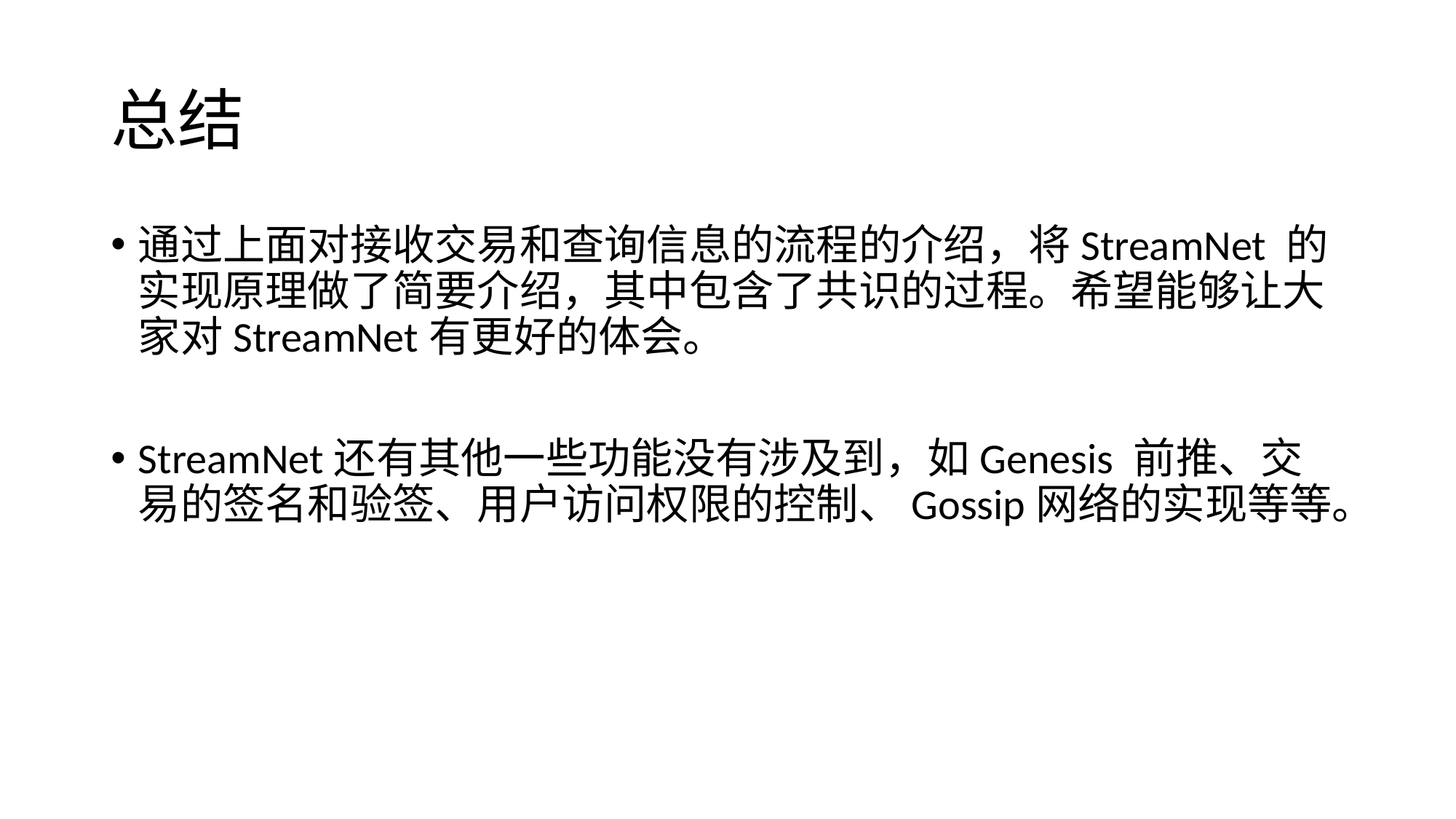

# 总结
通过上面对接收交易和查询信息的流程的介绍，将StreamNet 的实现原理做了简要介绍，其中包含了共识的过程。希望能够让大家对StreamNet有更好的体会。

StreamNet还有其他一些功能没有涉及到，如Genesis 前推、交易的签名和验签、用户访问权限的控制、Gossip网络的实现等等。